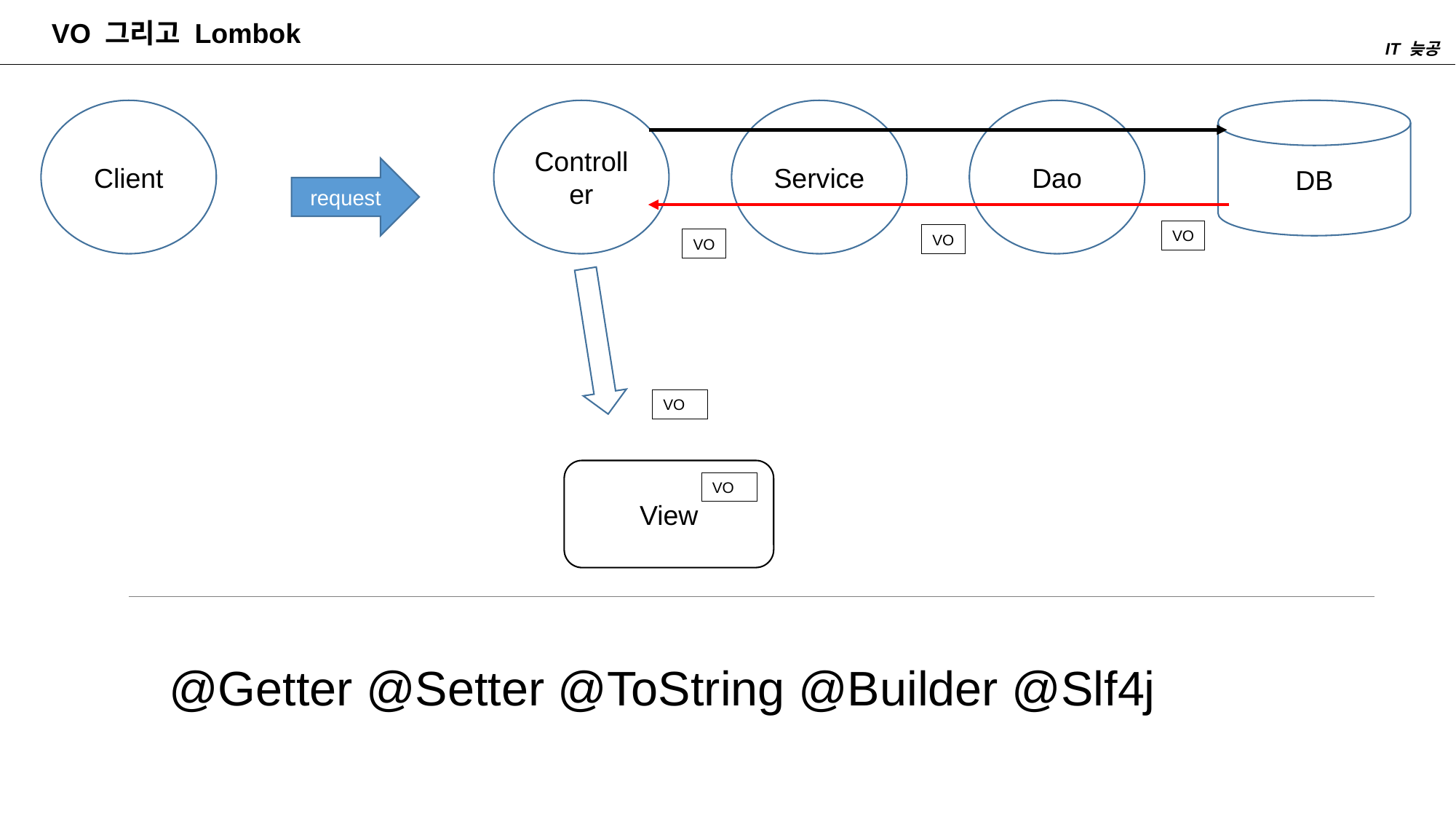

VO 그리고 Lombok
IT 늦공
Client
Controller
Service
Dao
DB
request
VO
VO
VO

VO
View
VO
@Getter @Setter @ToString @Builder @Slf4j